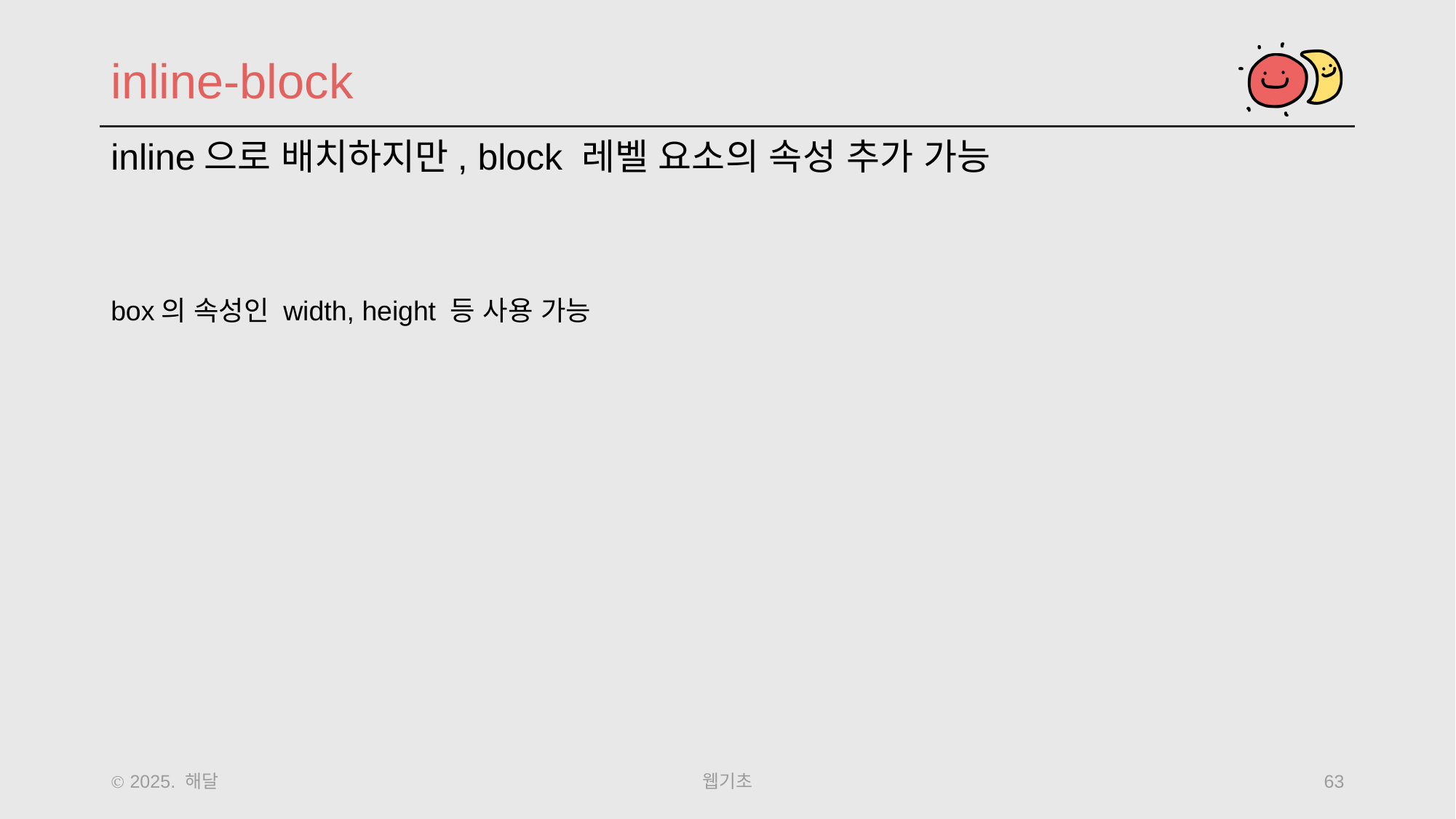

inline-block
inline으로 배치하지만, block 레벨 요소의 속성 추가 가능
box의 속성인 width, height 등 사용 가능
Ⓒ 2025. 해달
웹기초
63